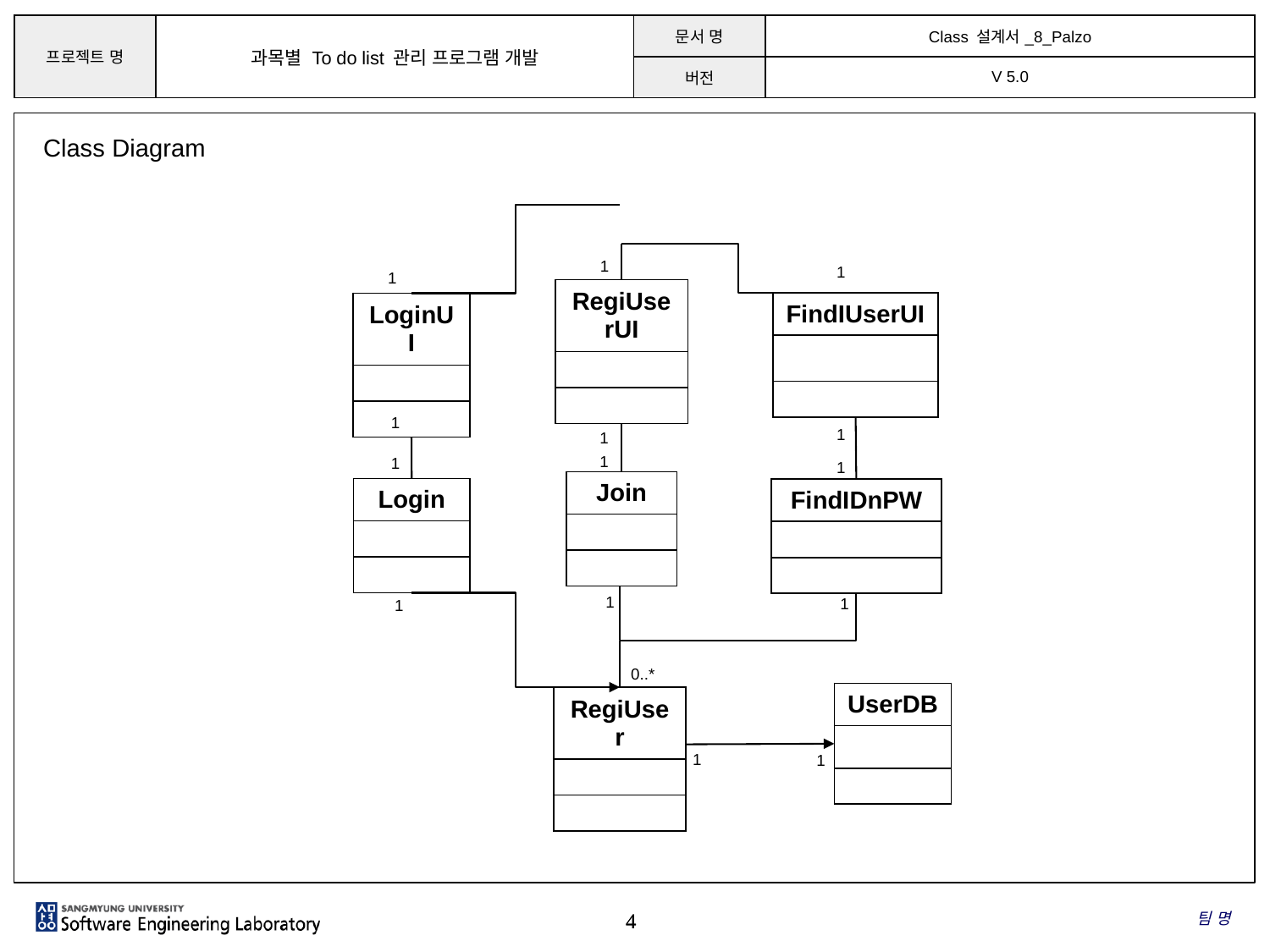

Class Diagram
1
1
1
| RegiUserUI |
| --- |
|  |
|  |
| FindIUserUI |
| --- |
|  |
|  |
| LoginUI |
| --- |
|  |
|  |
1
1
1
1
1
1
| Join |
| --- |
|  |
|  |
| Login |
| --- |
|  |
|  |
| FindIDnPW |
| --- |
|  |
|  |
1
1
1
0..*
| UserDB |
| --- |
|  |
|  |
| RegiUser |
| --- |
|  |
|  |
1
1
팀 명